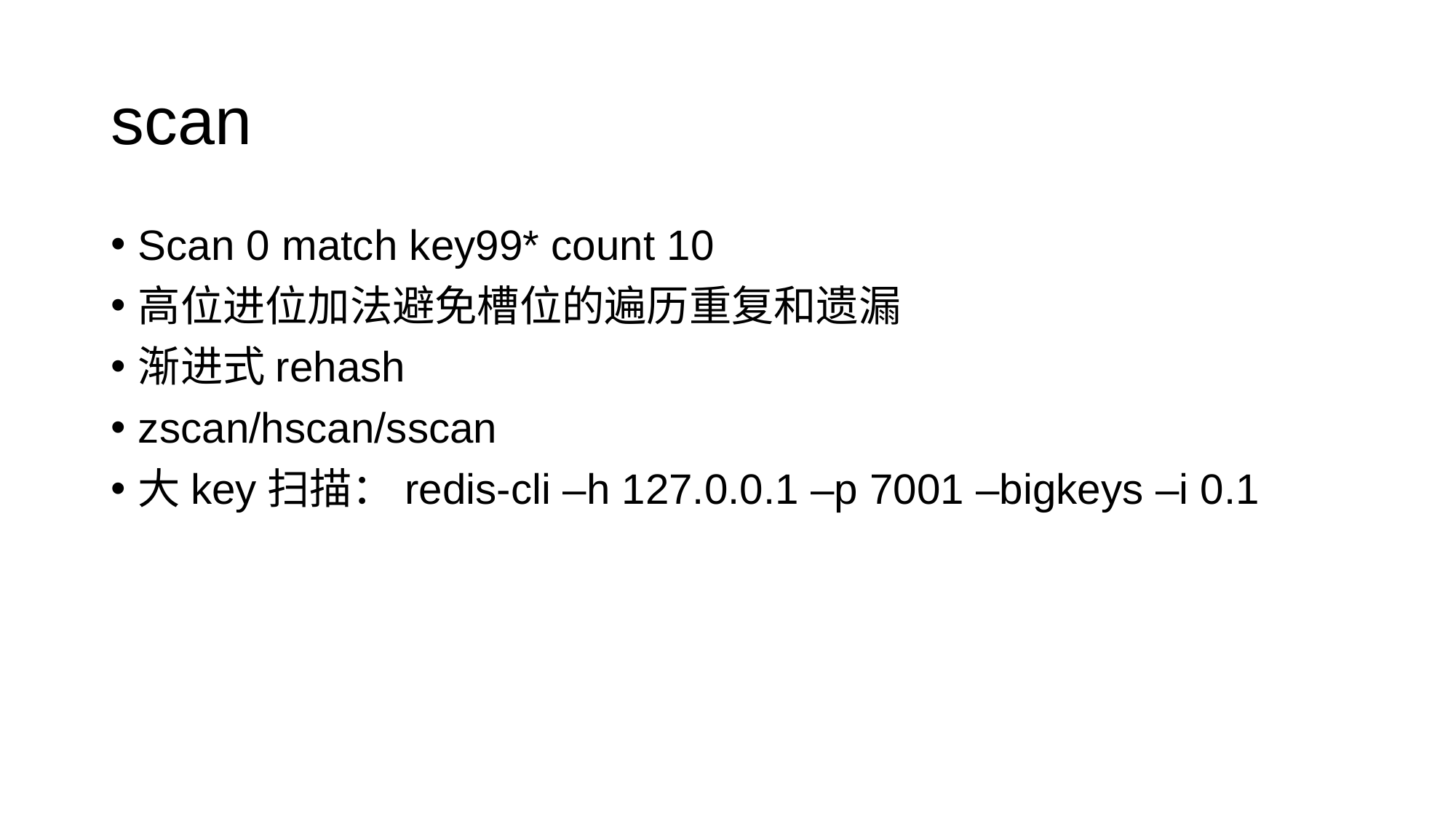

# scan
Scan 0 match key99* count 10
高位进位加法避免槽位的遍历重复和遗漏
渐进式rehash
zscan/hscan/sscan
大key扫描：redis-cli –h 127.0.0.1 –p 7001 –bigkeys –i 0.1